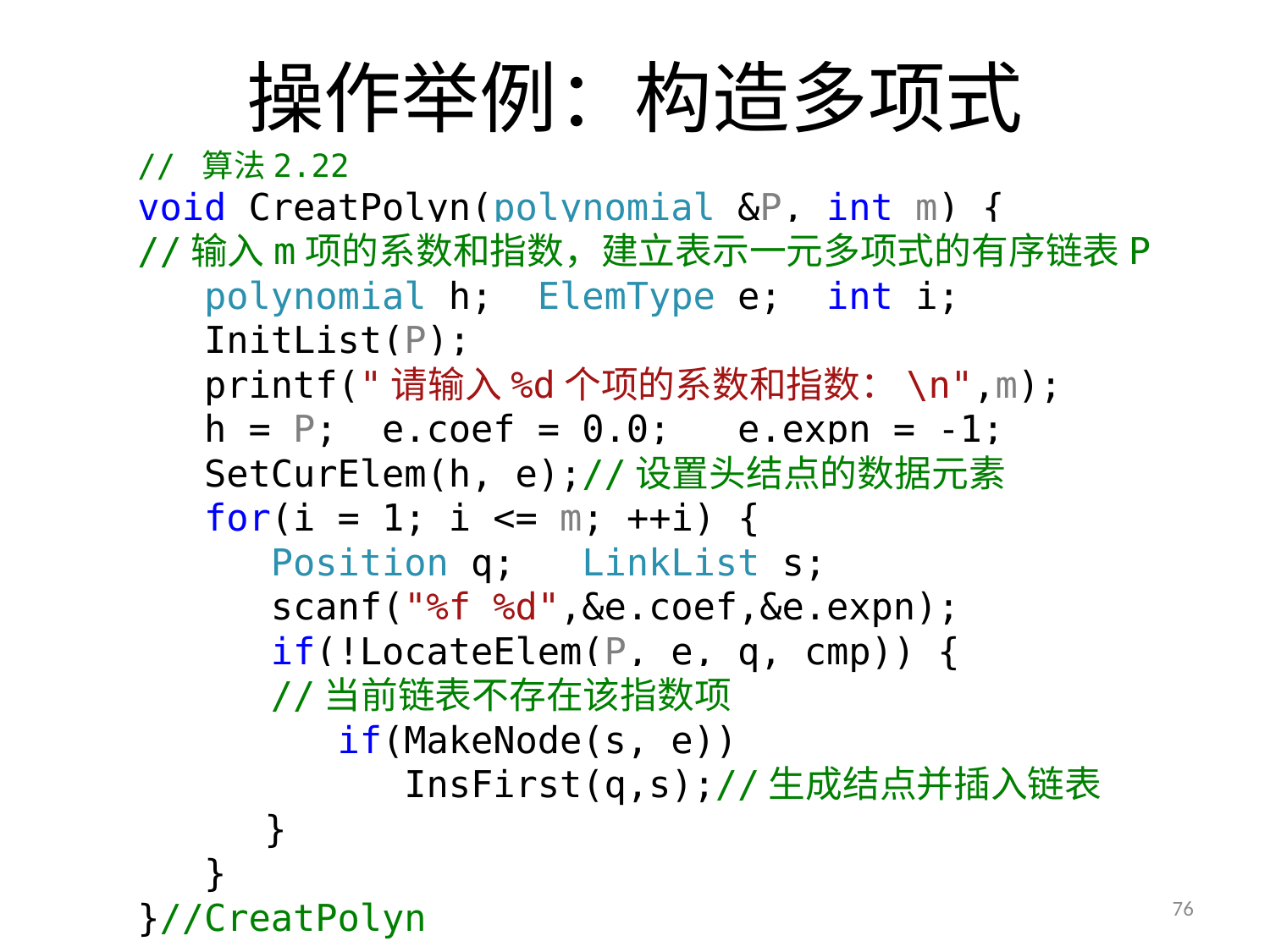

# 操作举例：构造多项式
// 算法2.22
void CreatPolyn(polynomial &P, int m) {
//输入m项的系数和指数，建立表示一元多项式的有序链表P
   polynomial h;  ElemType e;  int i;
   InitList(P);
   printf("请输入%d个项的系数和指数：\n",m);
   h = P;  e.coef = 0.0;   e.expn = -1;
   SetCurElem(h, e);//设置头结点的数据元素
   for(i = 1; i <= m; ++i) {
      Position q;   LinkList s;
      scanf("%f %d",&e.coef,&e.expn);
      if(!LocateElem(P, e, q, cmp)) {
      //当前链表不存在该指数项
         if(MakeNode(s, e))
            InsFirst(q,s);//生成结点并插入链表
	}
   }
}//CreatPolyn
76